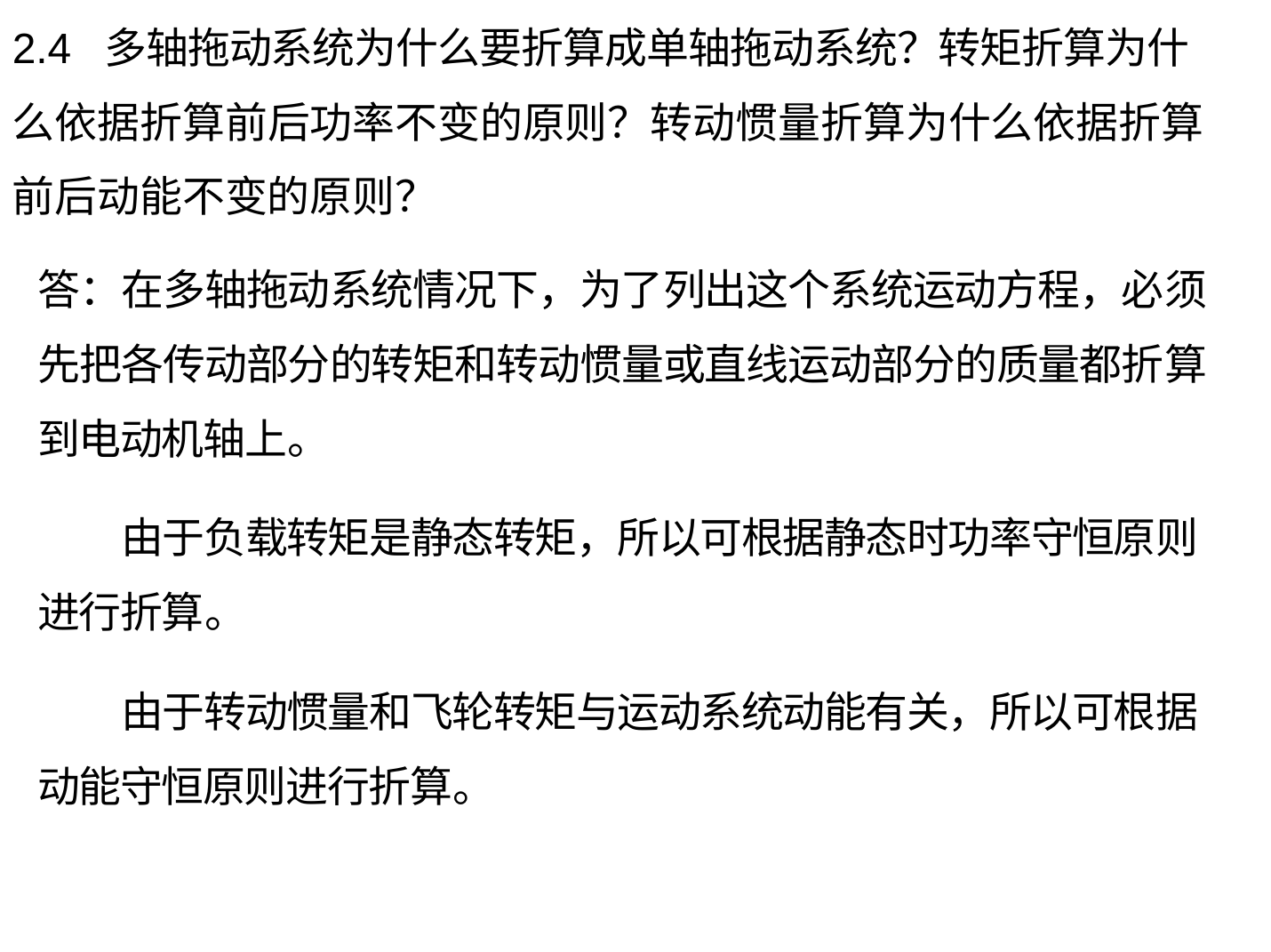

2.4  多轴拖动系统为什么要折算成单轴拖动系统？转矩折算为什么依据折算前后功率不变的原则？转动惯量折算为什么依据折算前后动能不变的原则？
答：在多轴拖动系统情况下，为了列出这个系统运动方程，必须先把各传动部分的转矩和转动惯量或直线运动部分的质量都折算到电动机轴上。
由于负载转矩是静态转矩，所以可根据静态时功率守恒原则进行折算。
由于转动惯量和飞轮转矩与运动系统动能有关，所以可根据动能守恒原则进行折算。